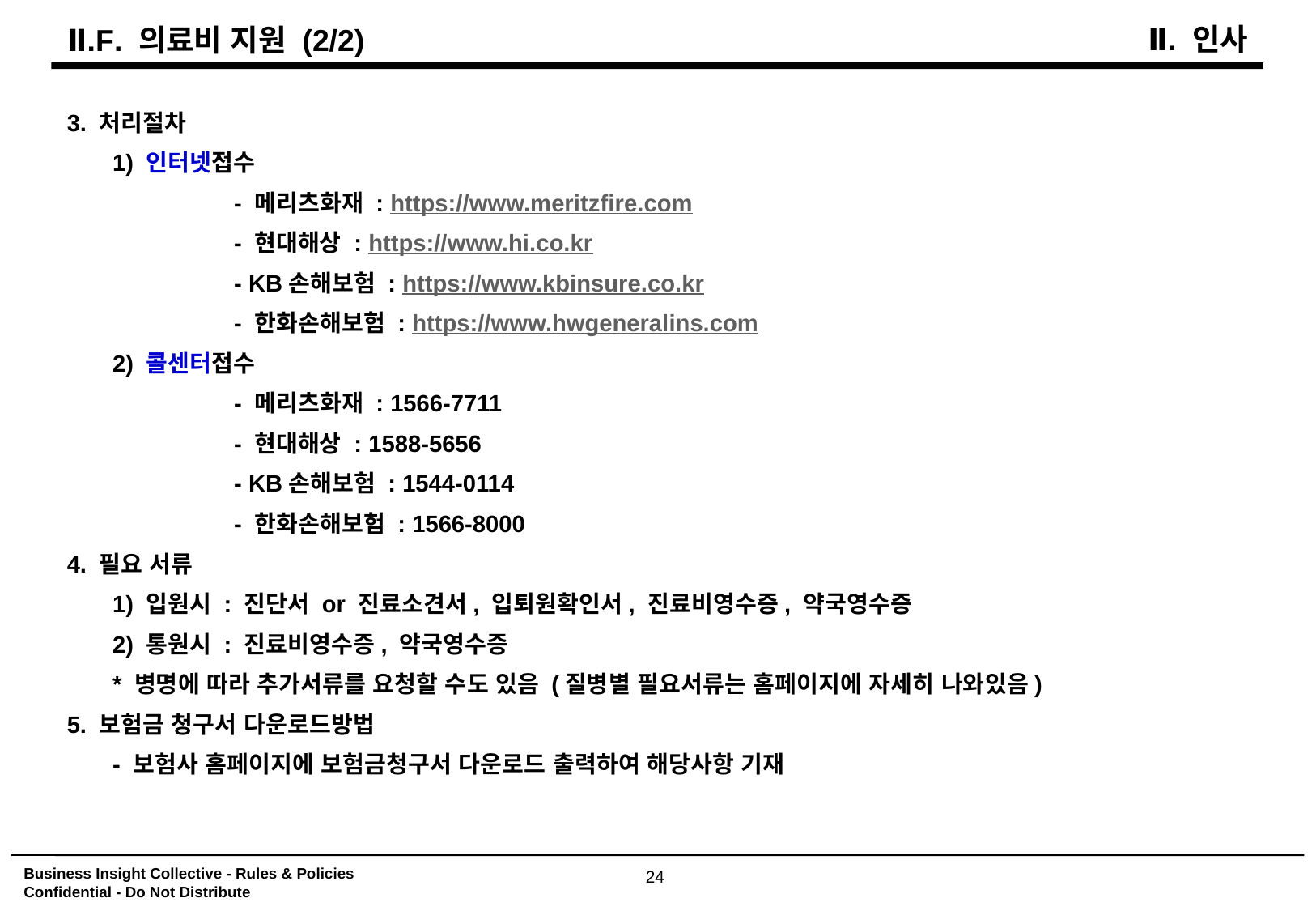

Ⅱ. 인사
Ⅱ.F. 의료비 지원 (2/2)
3. 처리절차
	1) 인터넷접수
		- 메리츠화재 : https://www.meritzfire.com
		- 현대해상 : https://www.hi.co.kr
		- KB손해보험 : https://www.kbinsure.co.kr
		- 한화손해보험 : https://www.hwgeneralins.com
	2) 콜센터접수
		- 메리츠화재 : 1566-7711
		- 현대해상 : 1588-5656
		- KB손해보험 : 1544-0114
		- 한화손해보험 : 1566-8000
4. 필요 서류
	1) 입원시 : 진단서 or 진료소견서, 입퇴원확인서, 진료비영수증, 약국영수증
	2) 통원시 : 진료비영수증, 약국영수증
	* 병명에 따라 추가서류를 요청할 수도 있음 (질병별 필요서류는 홈페이지에 자세히 나와있음)
5. 보험금 청구서 다운로드방법
	- 보험사 홈페이지에 보험금청구서 다운로드 출력하여 해당사항 기재